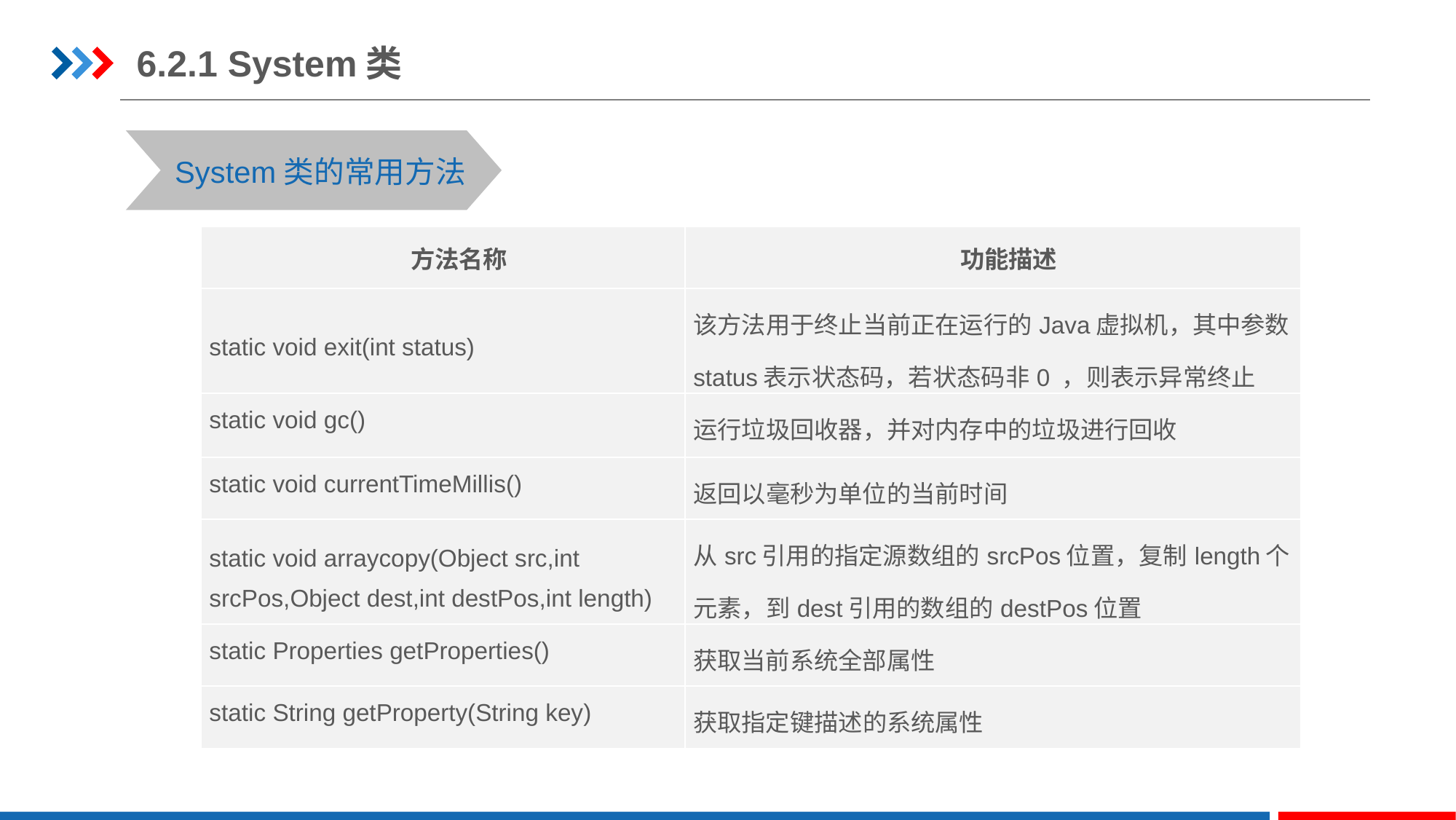

6.2.1 System类

System类的常用方法
| 方法名称 | 功能描述 |
| --- | --- |
| static void exit(int status) | 该方法用于终止当前正在运行的Java虚拟机，其中参数status表示状态码，若状态码非0 ，则表示异常终止 |
| static void gc() | 运行垃圾回收器，并对内存中的垃圾进行回收 |
| static void currentTimeMillis() | 返回以毫秒为单位的当前时间 |
| static void arraycopy(Object src,int srcPos,Object dest,int destPos,int length) | 从src引用的指定源数组的srcPos位置，复制length个元素，到dest引用的数组的destPos位置 |
| static Properties getProperties() | 获取当前系统全部属性 |
| static String getProperty(String key) | 获取指定键描述的系统属性 |